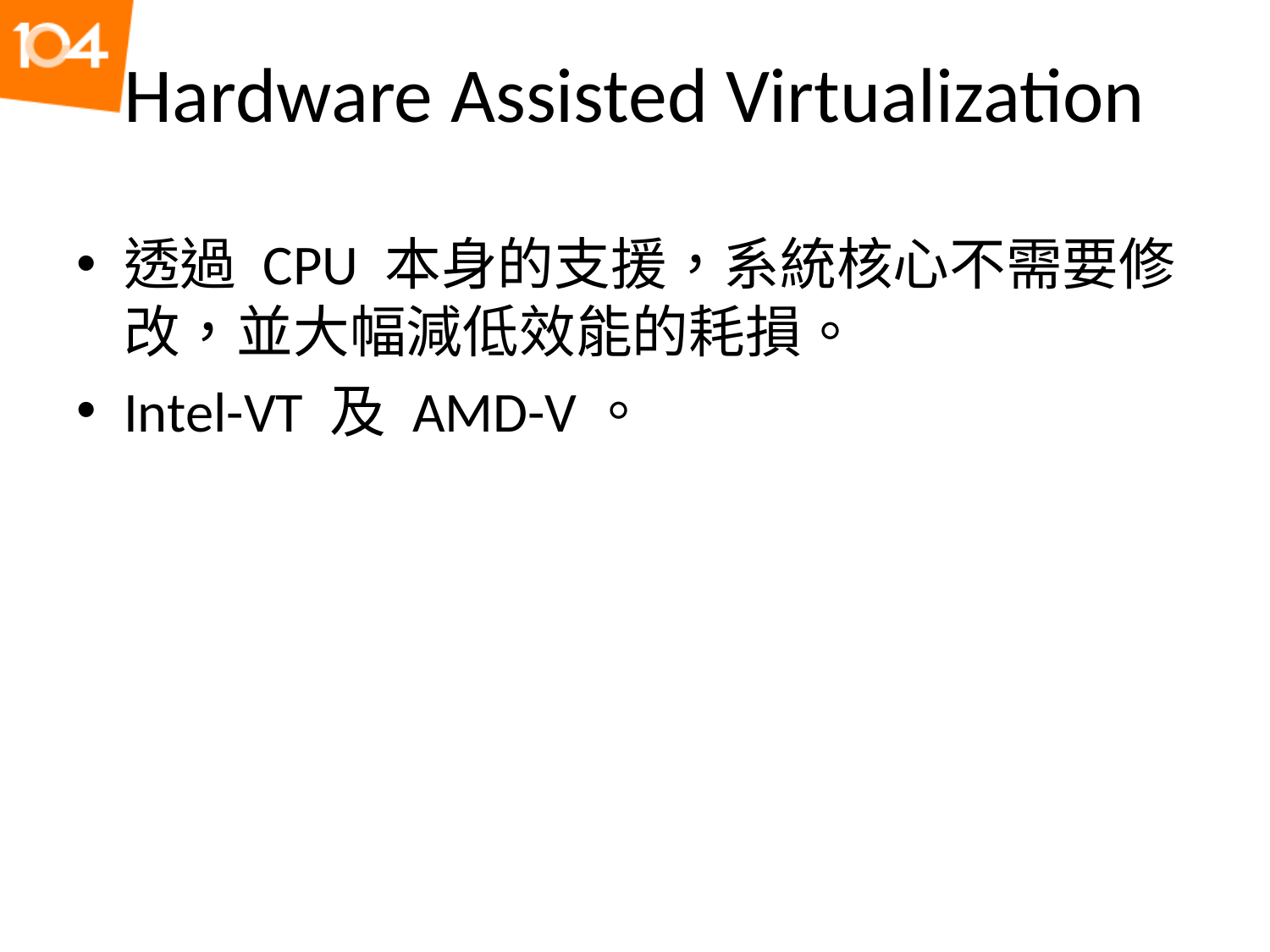

# Hardware Assisted Virtualization
透過 CPU 本身的支援，系統核心不需要修改，並大幅減低效能的耗損。
Intel-VT 及 AMD-V。